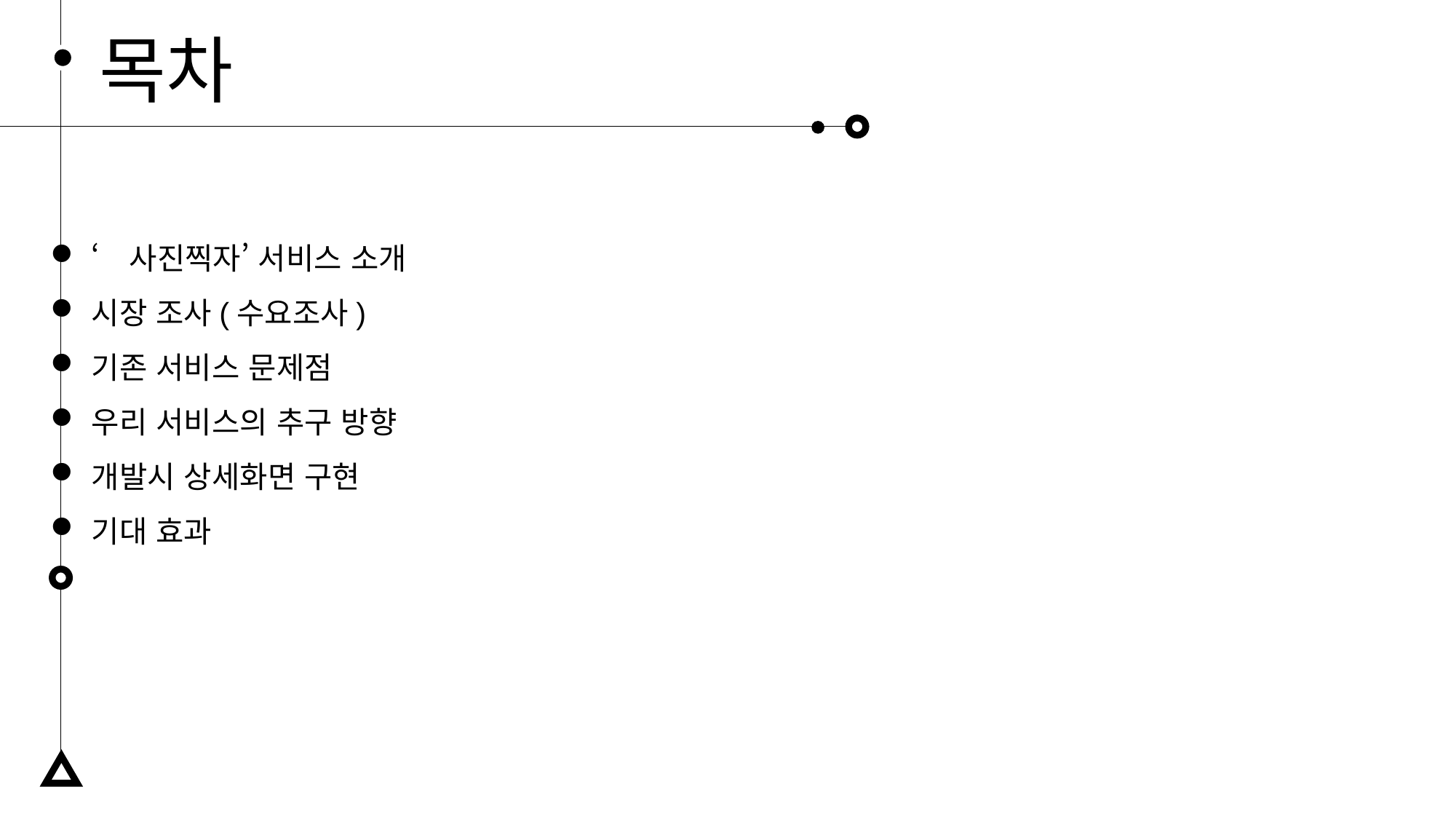

목차
‘사진찍자’ 서비스 소개
시장 조사(수요조사)
기존 서비스 문제점
우리 서비스의 추구 방향
개발시 상세화면 구현
기대 효과